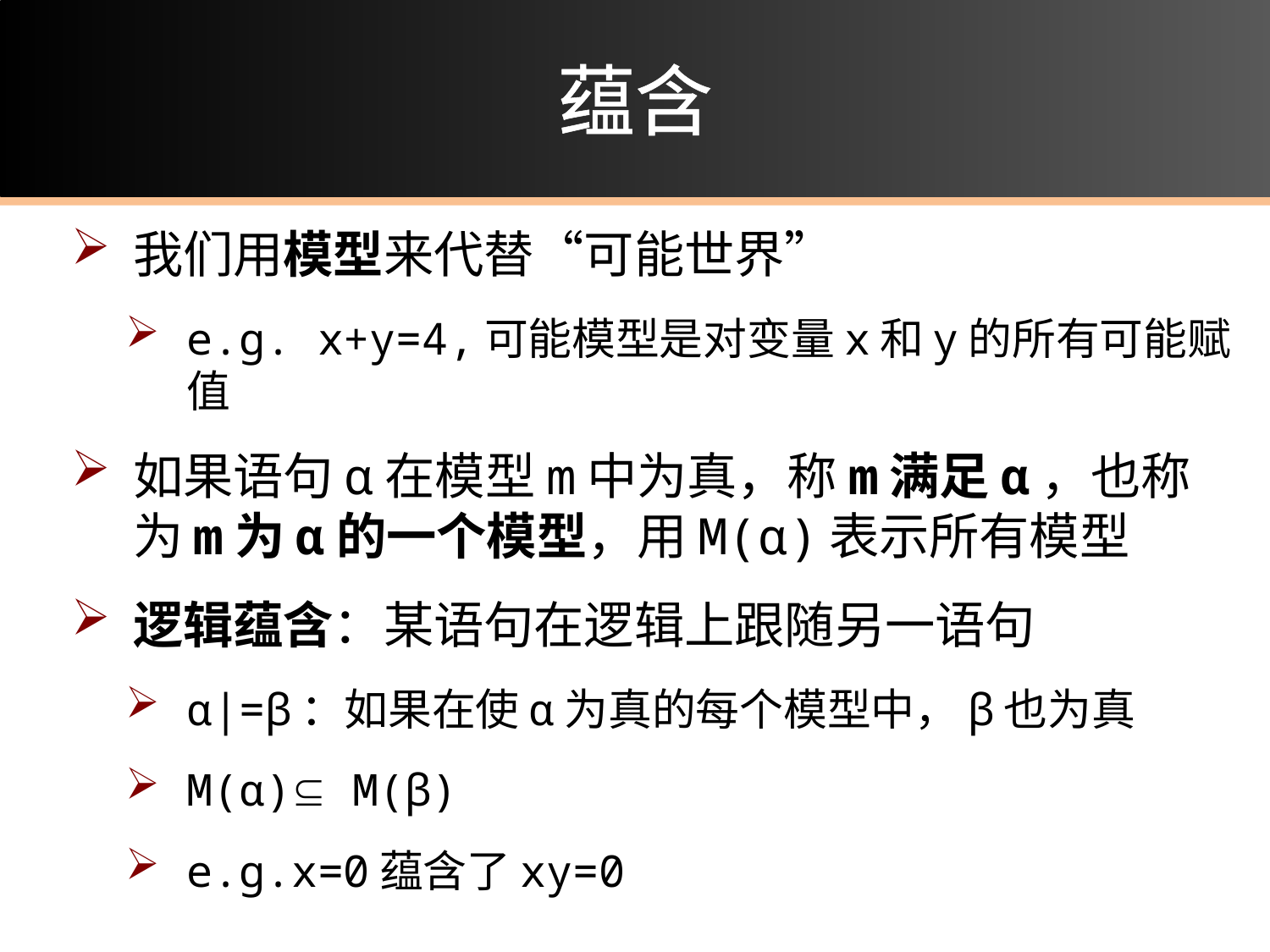

# 蕴含
我们用模型来代替“可能世界”
e.g. x+y=4,可能模型是对变量x和y的所有可能赋值
如果语句α在模型m中为真，称m满足α，也称为m为α的一个模型，用M(α)表示所有模型
逻辑蕴含：某语句在逻辑上跟随另一语句
α|=β：如果在使α为真的每个模型中，β也为真
M(α)⊆ M(β)
e.g.x=0蕴含了xy=0